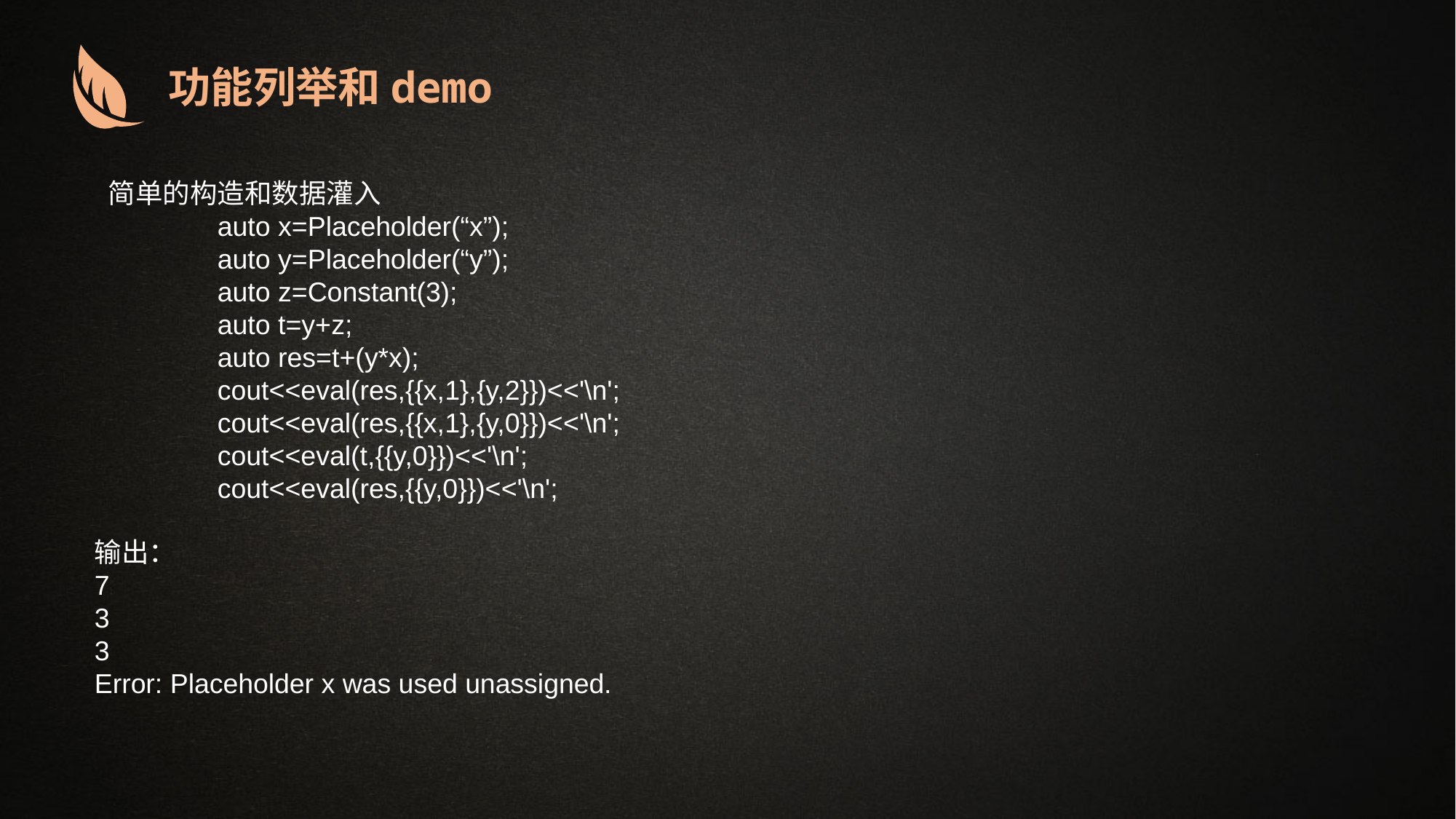

功能列举和demo

简单的构造和数据灌入
	auto x=Placeholder(“x”);
	auto y=Placeholder(“y”);
	auto z=Constant(3);
	auto t=y+z;
	auto res=t+(y*x);
	cout<<eval(res,{{x,1},{y,2}})<<'\n';
	cout<<eval(res,{{x,1},{y,0}})<<'\n';
	cout<<eval(t,{{y,0}})<<'\n';
	cout<<eval(res,{{y,0}})<<'\n';
输出：
7
3
3
Error: Placeholder x was used unassigned.